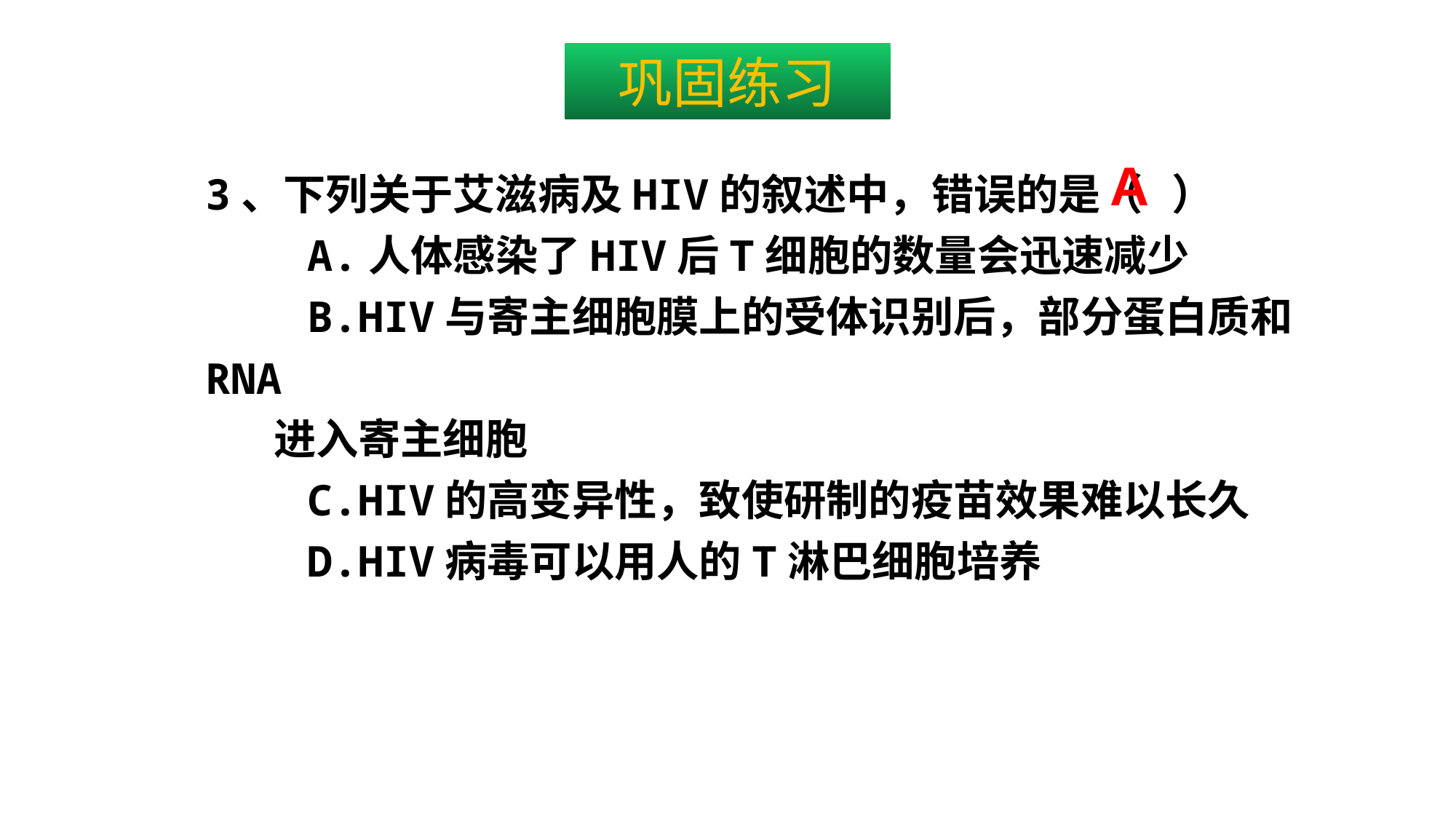

巩固练习
A
3、下列关于艾滋病及HIV的叙述中，错误的是（   ）
    A.人体感染了HIV后T细胞的数量会迅速减少
    B.HIV与寄主细胞膜上的受体识别后，部分蛋白质和RNA
      进入寄主细胞
    C.HIV的高变异性，致使研制的疫苗效果难以长久
    D.HIV病毒可以用人的T淋巴细胞培养